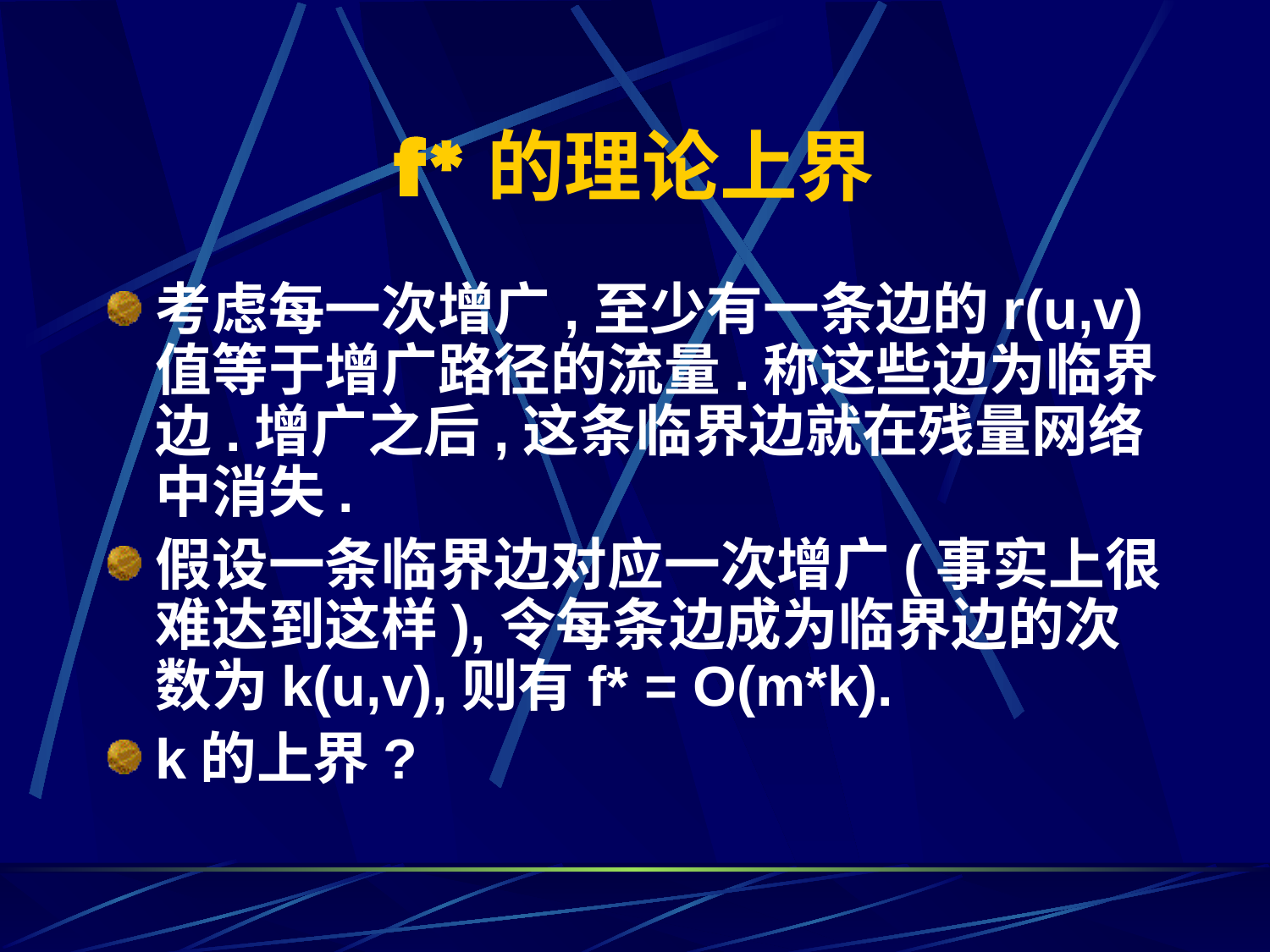

# f*的理论上界
考虑每一次增广,至少有一条边的r(u,v)值等于增广路径的流量.称这些边为临界边.增广之后,这条临界边就在残量网络中消失.
假设一条临界边对应一次增广(事实上很难达到这样),令每条边成为临界边的次数为k(u,v),则有f* = O(m*k).
k的上界?